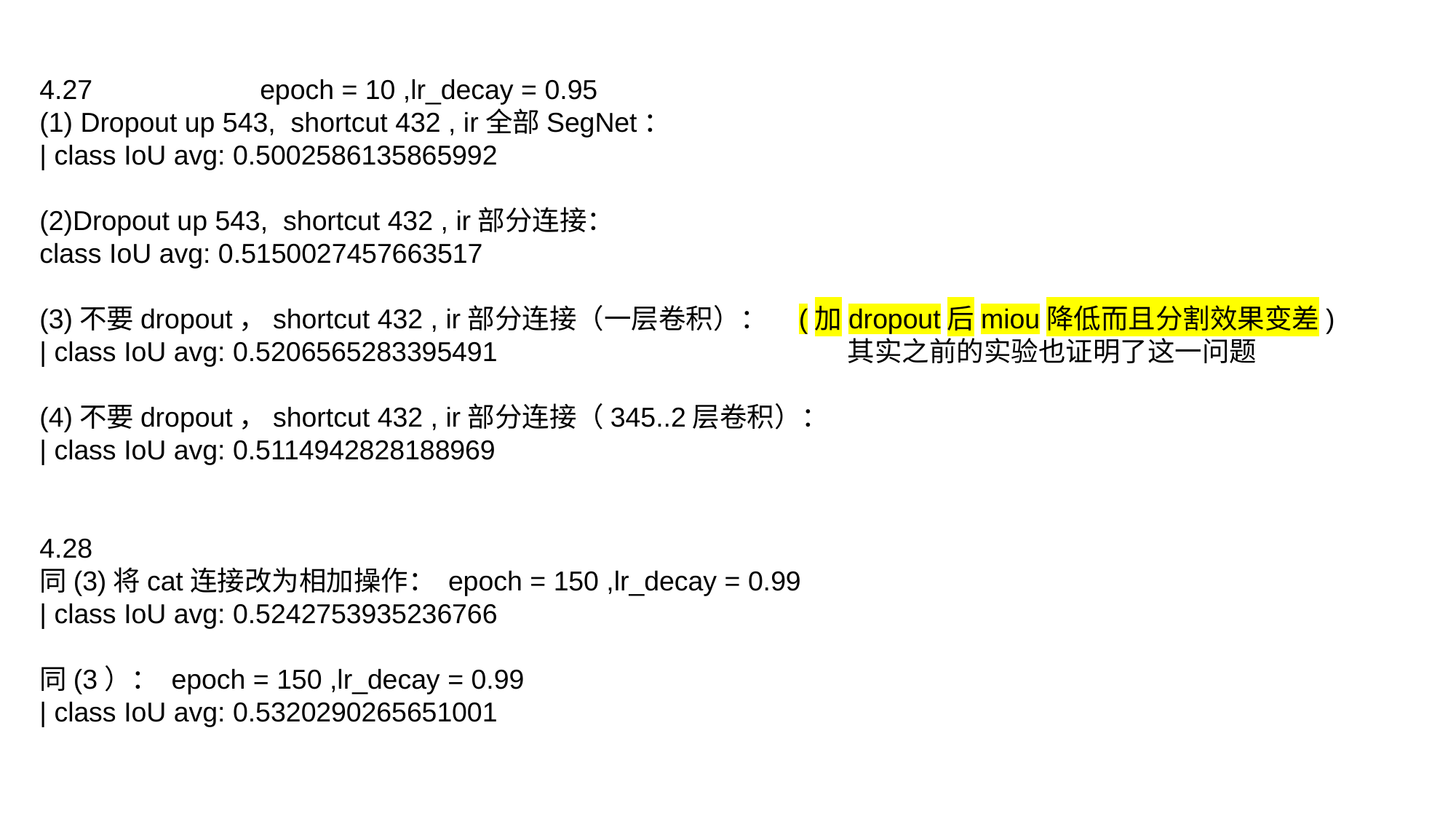

4.27                      epoch = 10 ,lr_decay = 0.95
(1) Dropout up 543,  shortcut 432 , ir全部SegNet：
| class IoU avg: 0.5002586135865992

(2)Dropout up 543,  shortcut 432 , ir部分连接：
class IoU avg: 0.5150027457663517

(3)不要dropout，shortcut 432 , ir部分连接（一层卷积）：    (加dropout后miou降低而且分割效果变差)
| class IoU avg: 0.5206565283395491                                             其实之前的实验也证明了这一问题

(4)不要dropout，shortcut 432 , ir部分连接（345..2层卷积）：
| class IoU avg: 0.5114942828188969

4.28
同(3)将cat连接改为相加操作： epoch = 150 ,lr_decay = 0.99
| class IoU avg: 0.5242753935236766

同(3）： epoch = 150 ,lr_decay = 0.99
| class IoU avg: 0.5320290265651001